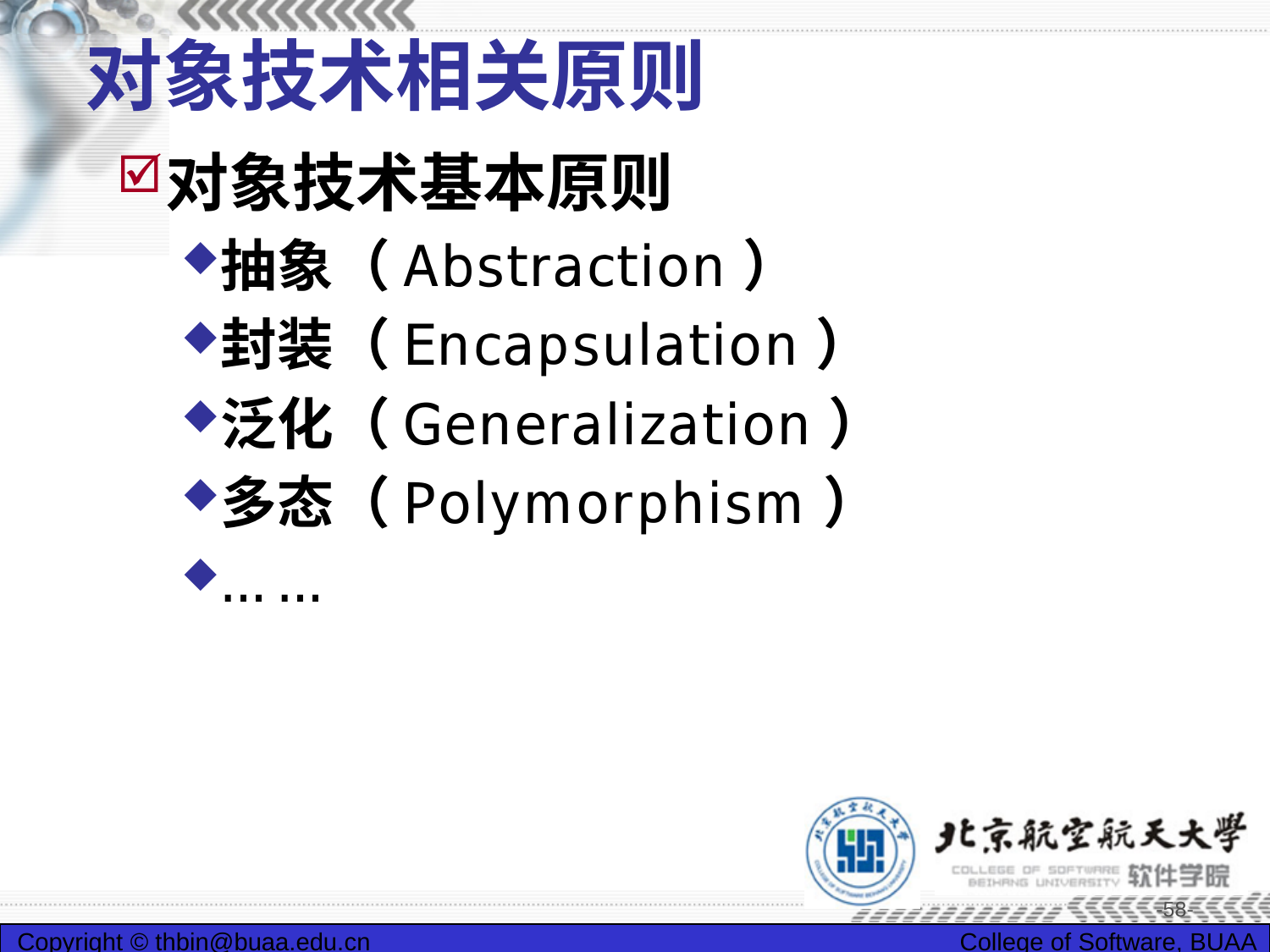

# 对象技术相关原则
对象技术基本原则
抽象（Abstraction）
封装（Encapsulation）
泛化（Generalization）
多态（Polymorphism）
……
-58-